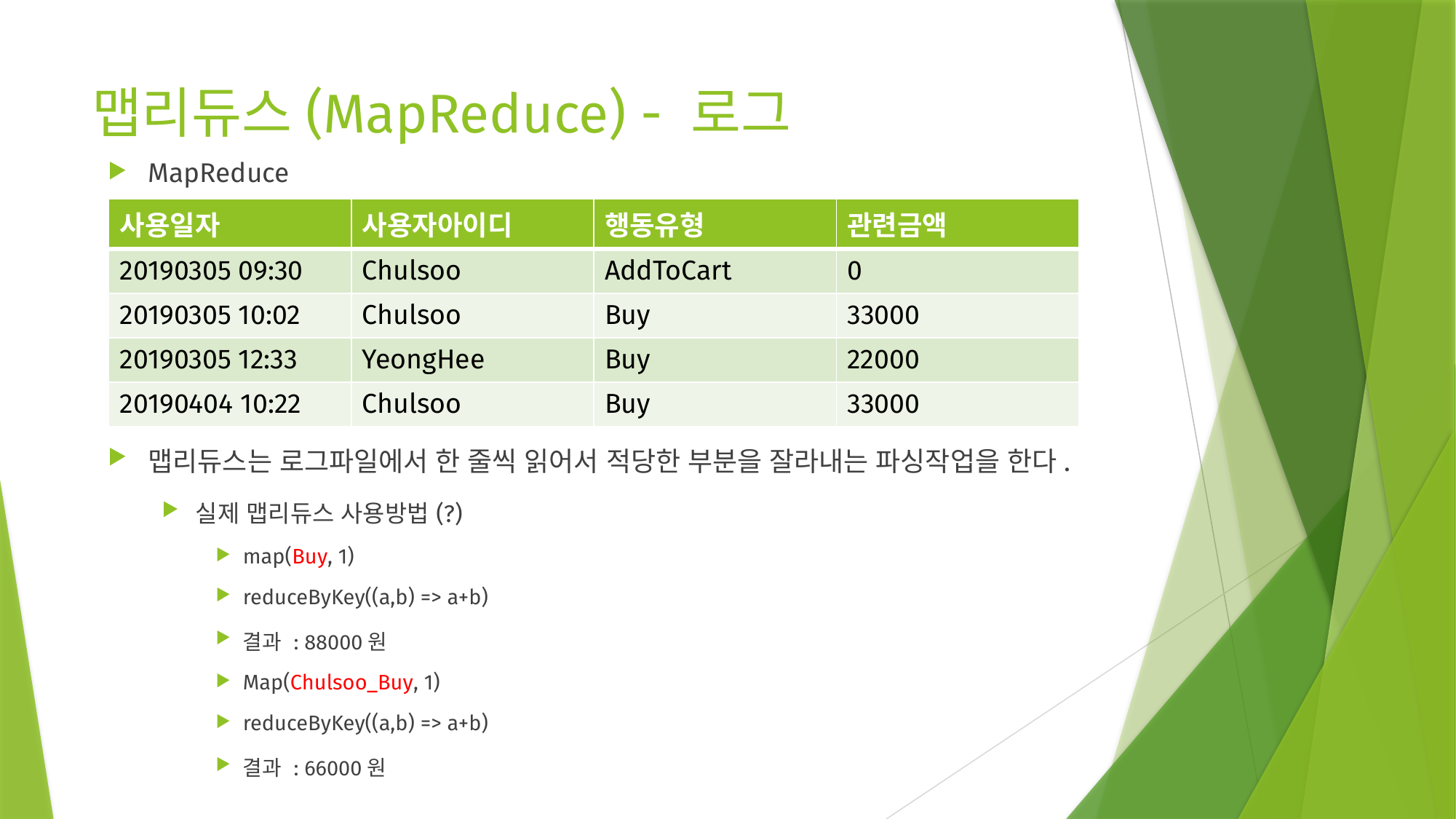

# 맵리듀스(MapReduce) - 로그
MapReduce

맵리듀스는 로그파일에서 한 줄씩 읽어서 적당한 부분을 잘라내는 파싱작업을 한다.
실제 맵리듀스 사용방법(?)
map(Buy, 1)
reduceByKey((a,b) => a+b)
결과 : 88000원
Map(Chulsoo_Buy, 1)
reduceByKey((a,b) => a+b)
결과 : 66000원

| 사용일자 | 사용자아이디 | 행동유형 | 관련금액 |
| --- | --- | --- | --- |
| 20190305 09:30 | Chulsoo | AddToCart | 0 |
| 20190305 10:02 | Chulsoo | Buy | 33000 |
| 20190305 12:33 | YeongHee | Buy | 22000 |
| 20190404 10:22 | Chulsoo | Buy | 33000 |